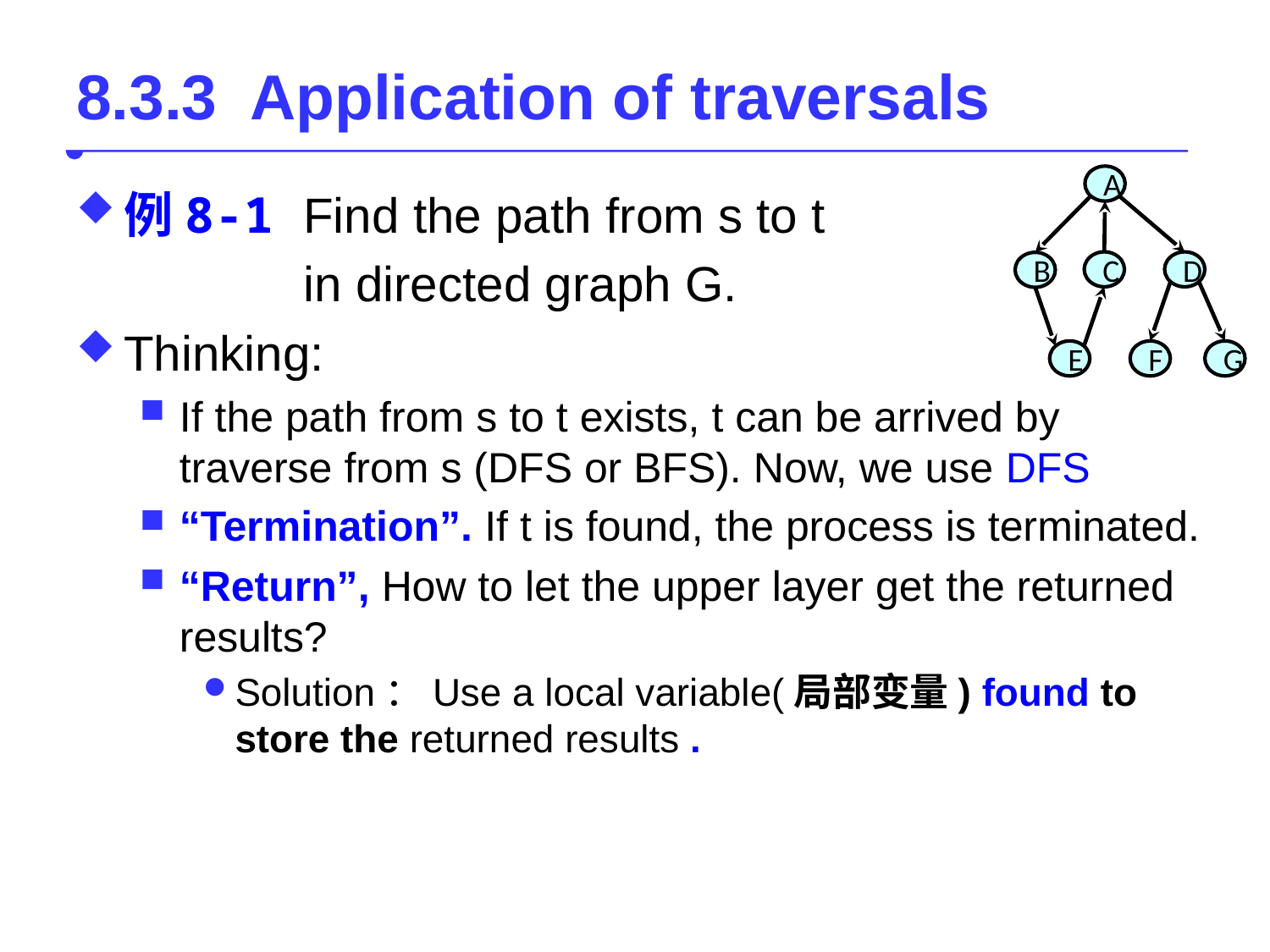

# 8.3.3  Application of traversals
A
C
D
B
E
F
G
例8-1 Find the path from s to t
in directed graph G.
Thinking:
If the path from s to t exists, t can be arrived by traverse from s (DFS or BFS). Now, we use DFS
“Termination”. If t is found, the process is terminated.
“Return”, How to let the upper layer get the returned results?
Solution：Use a local variable(局部变量) found to store the returned results .